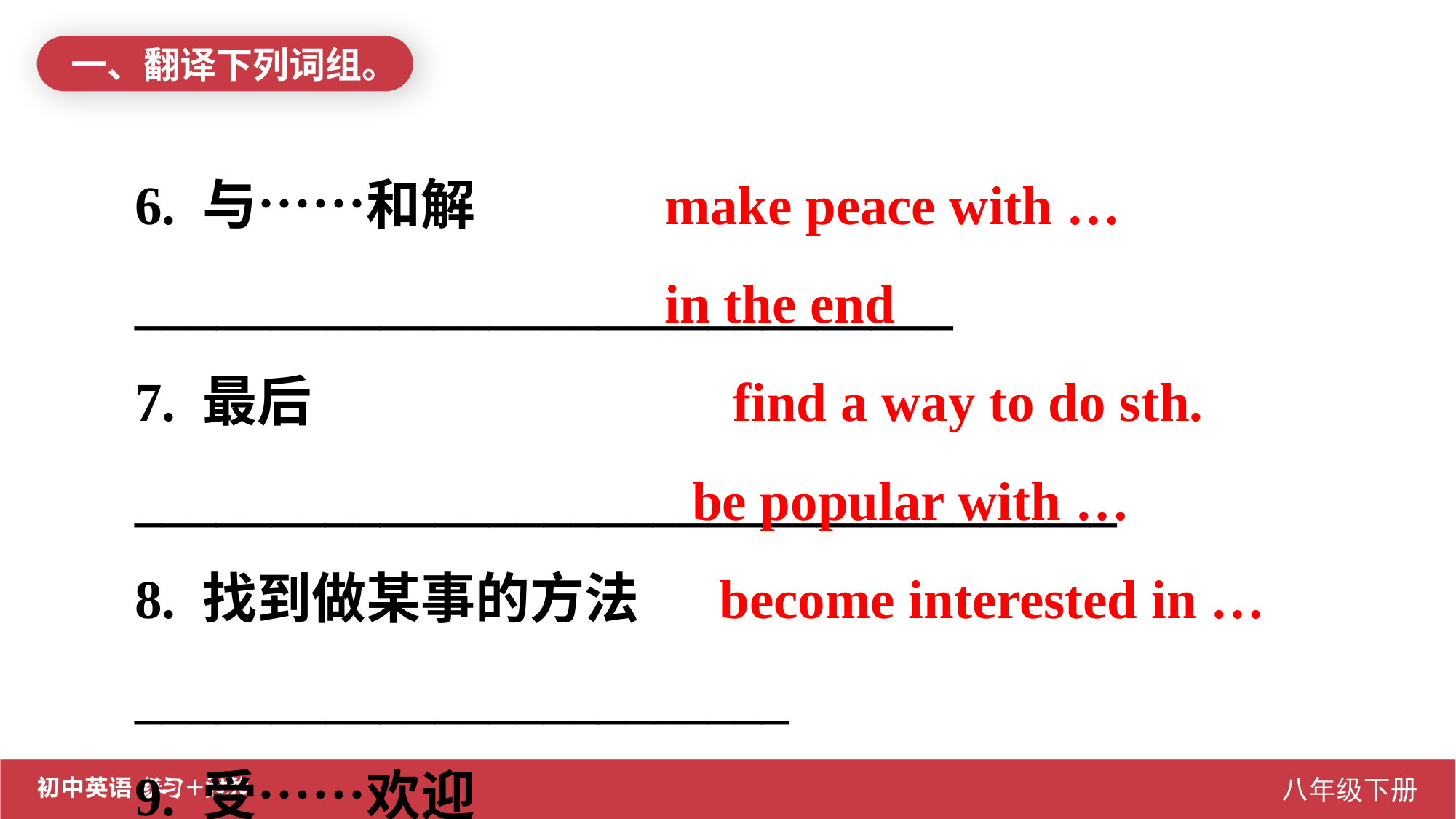

一、翻译下列词组。
6. 与……和解  ______________________________
7. 最后  ____________________________________
8. 找到做某事的方法  ________________________
9. 受……欢迎  ______________________________
10. 变得……对感兴趣  _______________________
      make peace with …
      in the end
           find a way to do sth.
        be popular with …
          become interested in …